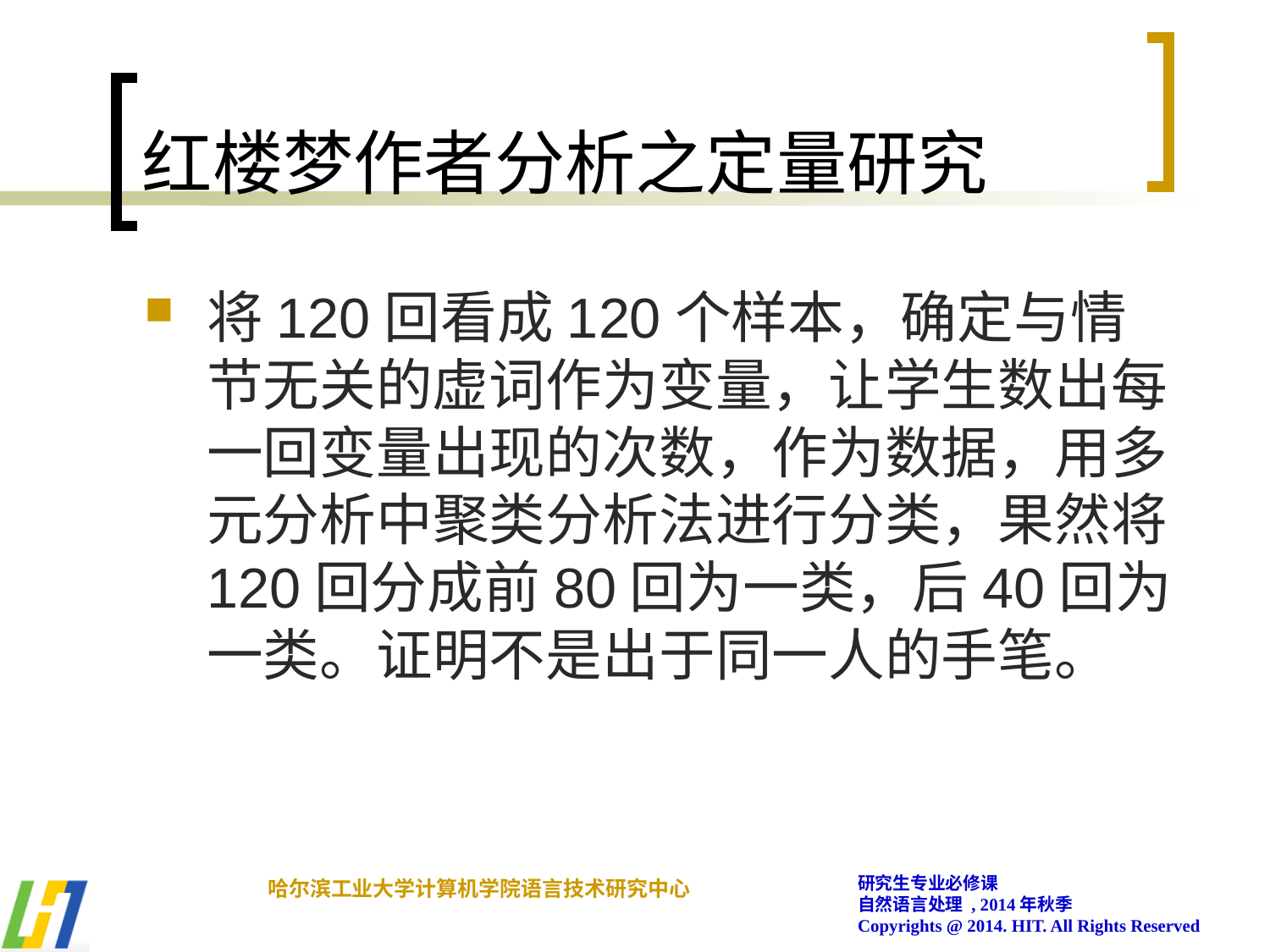

# 红楼梦作者分析之定量研究
将120回看成120个样本，确定与情节无关的虚词作为变量，让学生数出每一回变量出现的次数，作为数据，用多元分析中聚类分析法进行分类，果然将120回分成前80回为一类，后40回为一类。证明不是出于同一人的手笔。

研究生专业必修课
自然语言处理 , 2014年秋季
Copyrights @ 2014. HIT. All Rights Reserved
哈尔滨工业大学计算机学院语言技术研究中心